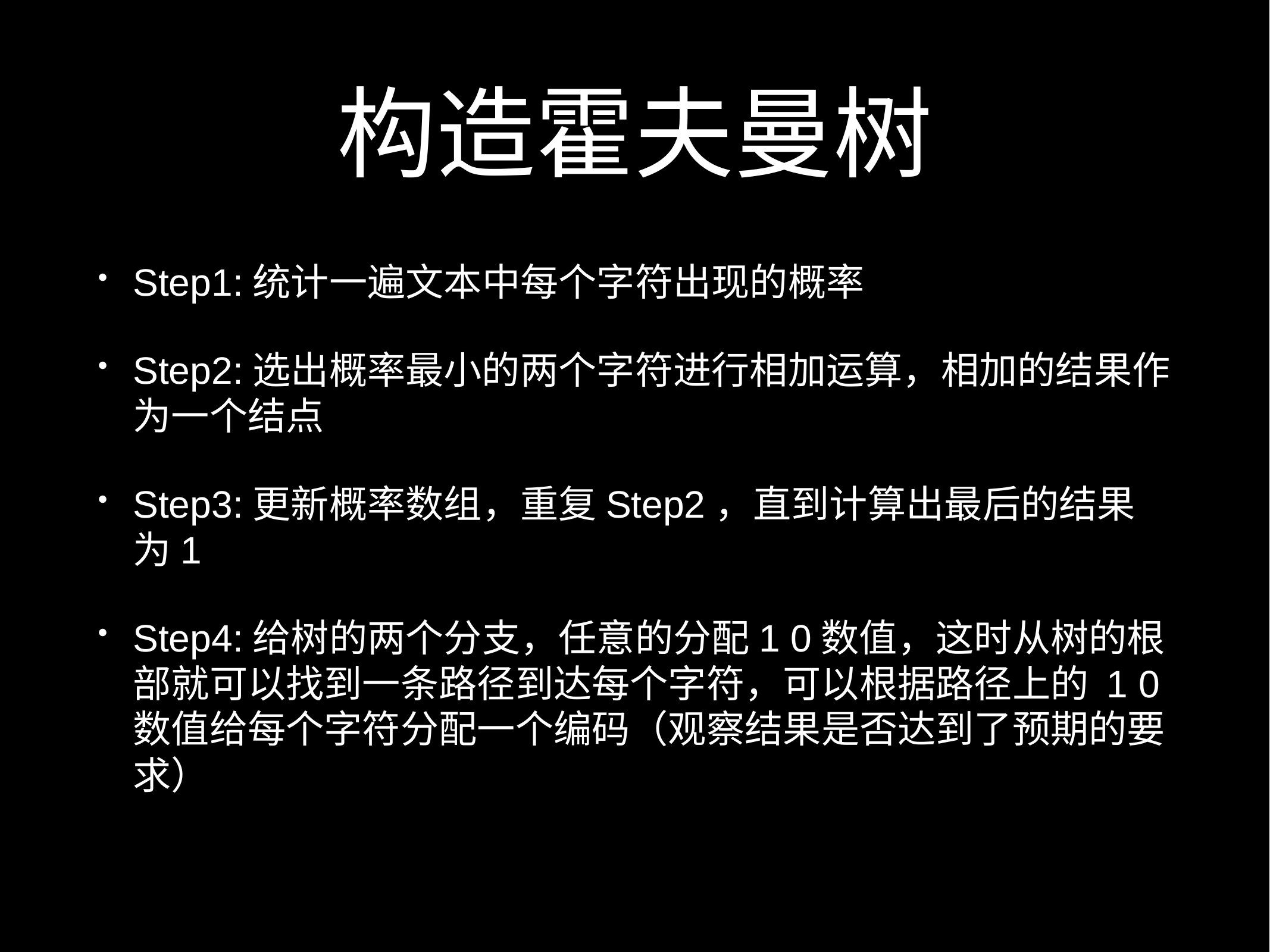

# 构造霍夫曼树
Step1:统计一遍文本中每个字符出现的概率
Step2:选出概率最小的两个字符进行相加运算，相加的结果作为一个结点
Step3:更新概率数组，重复Step2，直到计算出最后的结果为1
Step4:给树的两个分支，任意的分配1 0数值，这时从树的根部就可以找到一条路径到达每个字符，可以根据路径上的 1 0 数值给每个字符分配一个编码（观察结果是否达到了预期的要求）